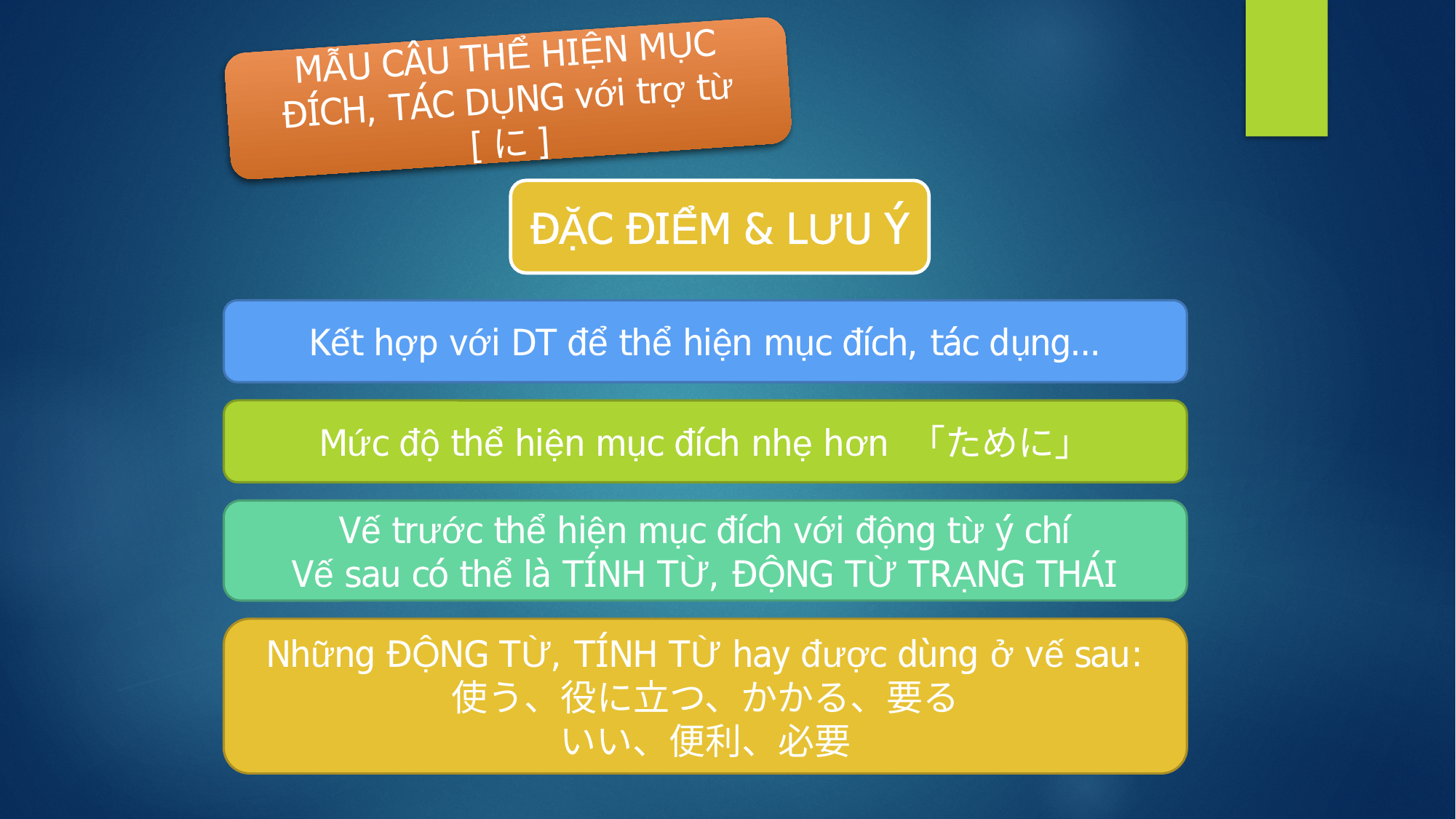

MẪU CÂU THỂ HIỆN MỤC ĐÍCH, TÁC DỤNG với trợ từ [に]
ĐẶC ĐIỂM & LƯU Ý
Kết hợp với DT để thể hiện mục đích, tác dụng…
Mức độ thể hiện mục đích nhẹ hơn 「ために」
Vế trước thể hiện mục đích với động từ ý chí
Vế sau có thể là TÍNH TỪ, ĐỘNG TỪ TRẠNG THÁI
Những ĐỘNG TỪ, TÍNH TỪ hay được dùng ở vế sau:
使う、役に立つ、かかる、要る
いい、便利、必要